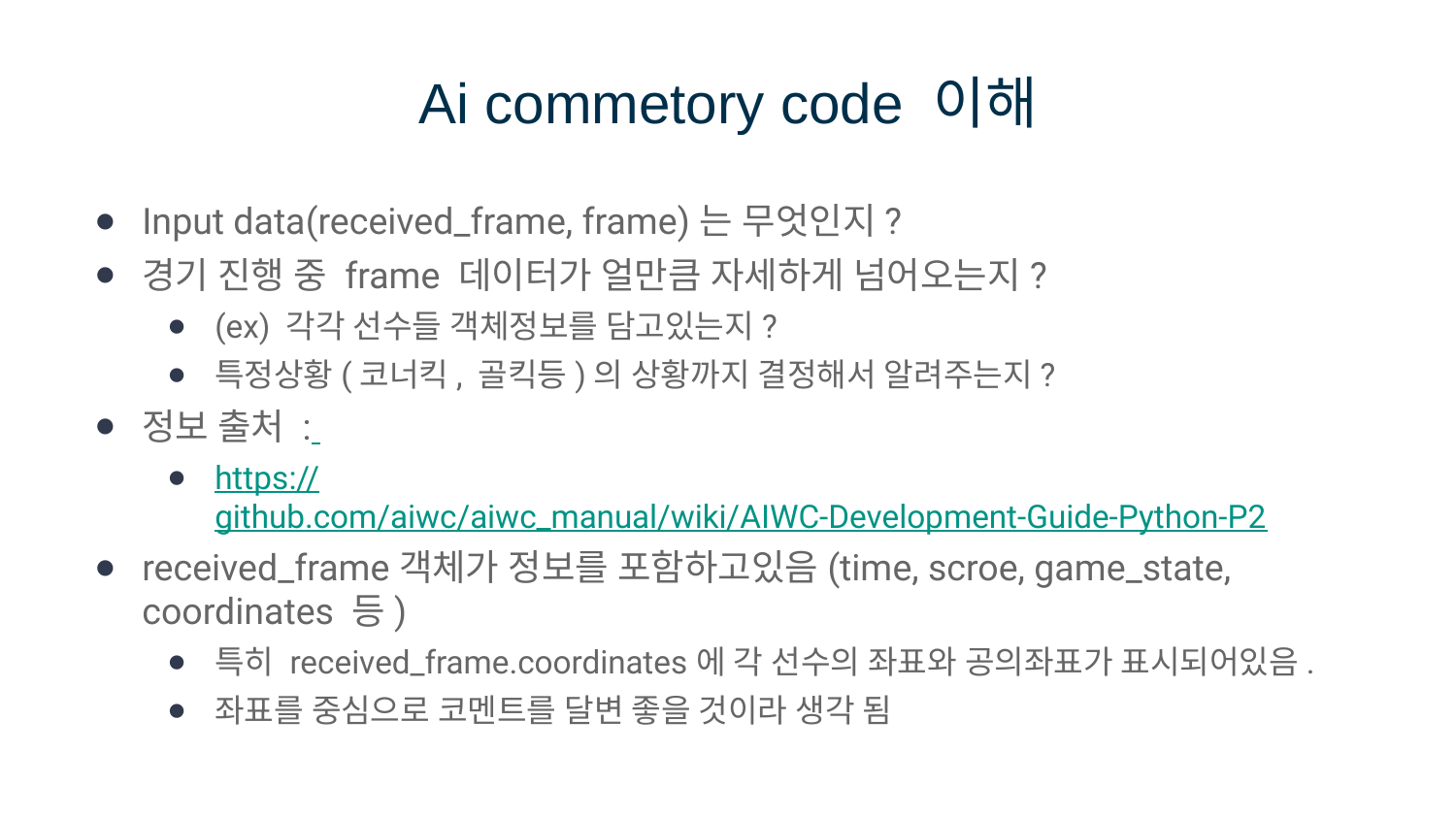

# Ai commetory code 이해
Input data(received_frame, frame)는 무엇인지?
경기 진행 중 frame 데이터가 얼만큼 자세하게 넘어오는지?
(ex) 각각 선수들 객체정보를 담고있는지?
특정상황(코너킥, 골킥등)의 상황까지 결정해서 알려주는지?
정보 출처 :
https://github.com/aiwc/aiwc_manual/wiki/AIWC-Development-Guide-Python-P2
received_frame객체가 정보를 포함하고있음(time, scroe, game_state, coordinates 등)
특히 received_frame.coordinates에 각 선수의 좌표와 공의좌표가 표시되어있음.
좌표를 중심으로 코멘트를 달변 좋을 것이라 생각 됨